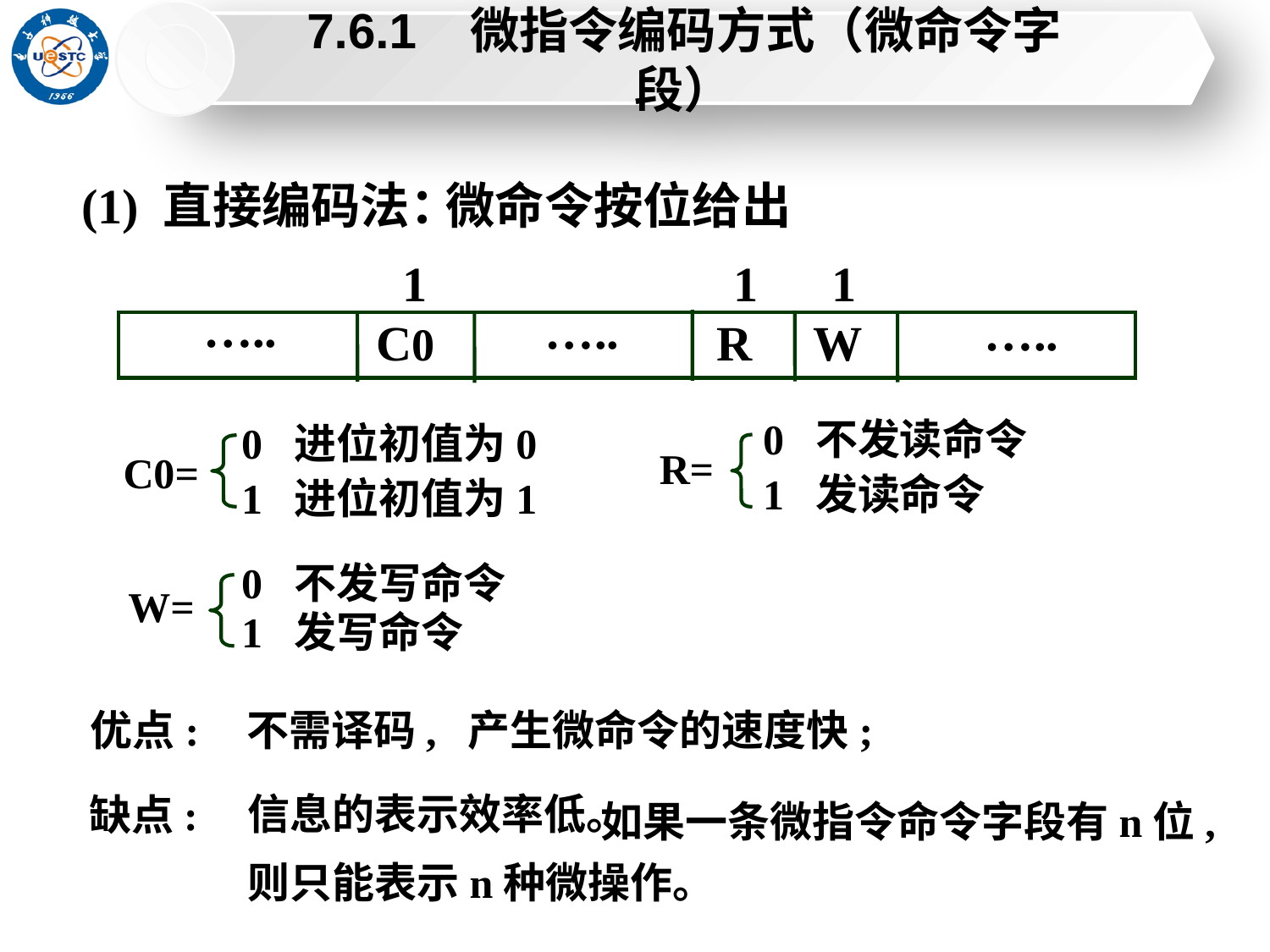

7.6.1   微指令编码方式（微命令字段）

(1) 直接编码法：
微命令按位给出
1                         1      1
…..
…..
…..

                    C0                       R     W

0  不发读命令
1  发读命令
0  进位初值为0
1  进位初值为1

R=
C0=
0  不发写命令
1  发写命令
W=

优点:
不需译码,  产生微命令的速度快;
                                    如果一条微指令命令字段有n位, 则只能表示n种微操作。
信息的表示效率低。
缺点: